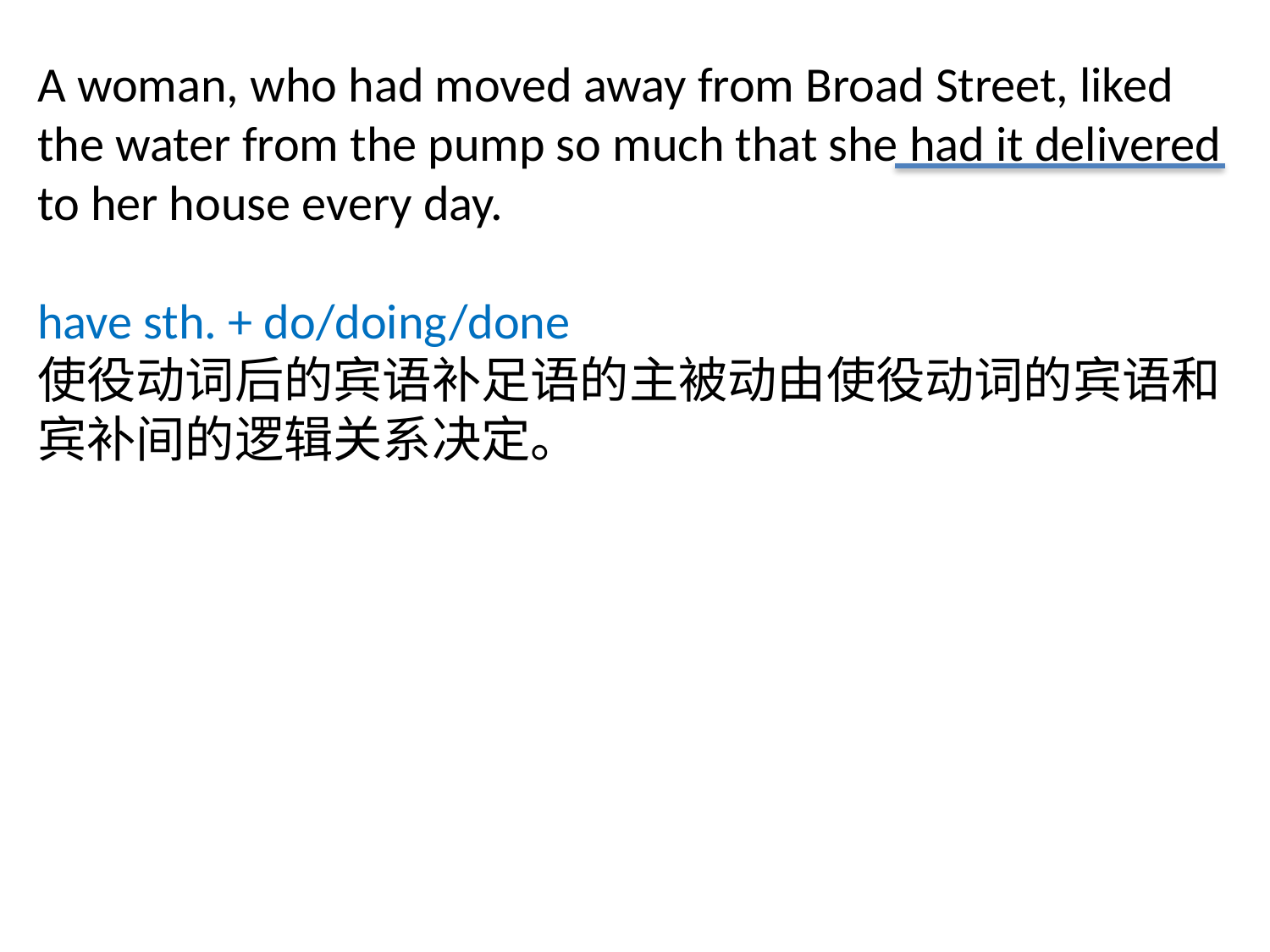

A woman, who had moved away from Broad Street, liked the water from the pump so much that she had it delivered to her house every day.

have sth. + do/doing/done
使役动词后的宾语补足语的主被动由使役动词的宾语和宾补间的逻辑关系决定。